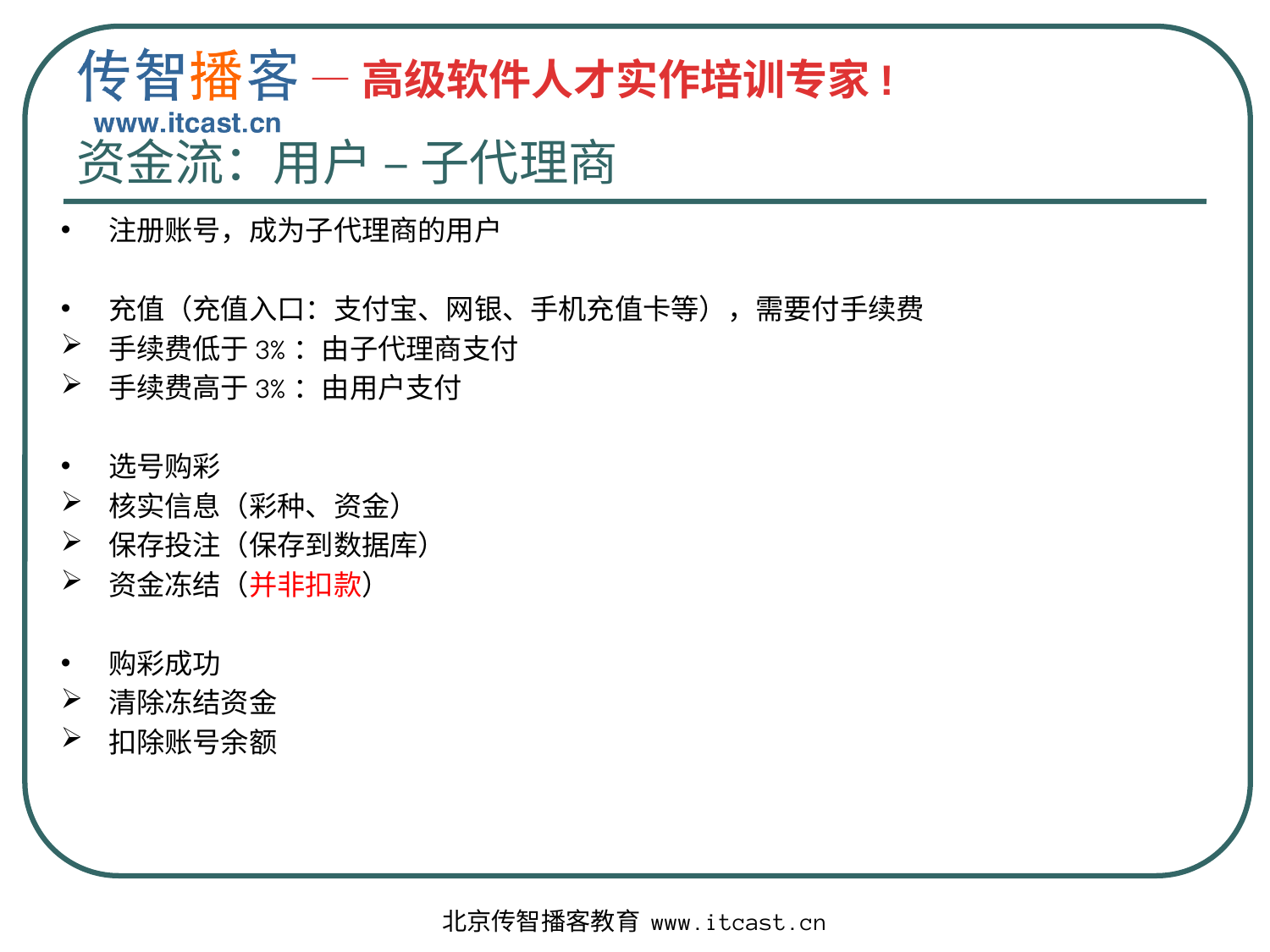

# 资金流：用户 – 子代理商
注册账号，成为子代理商的用户

充值（充值入口：支付宝、网银、手机充值卡等），需要付手续费
手续费低于3%：由子代理商支付
手续费高于3%：由用户支付

选号购彩
核实信息（彩种、资金）
保存投注（保存到数据库）
资金冻结（并非扣款）

购彩成功
清除冻结资金
扣除账号余额